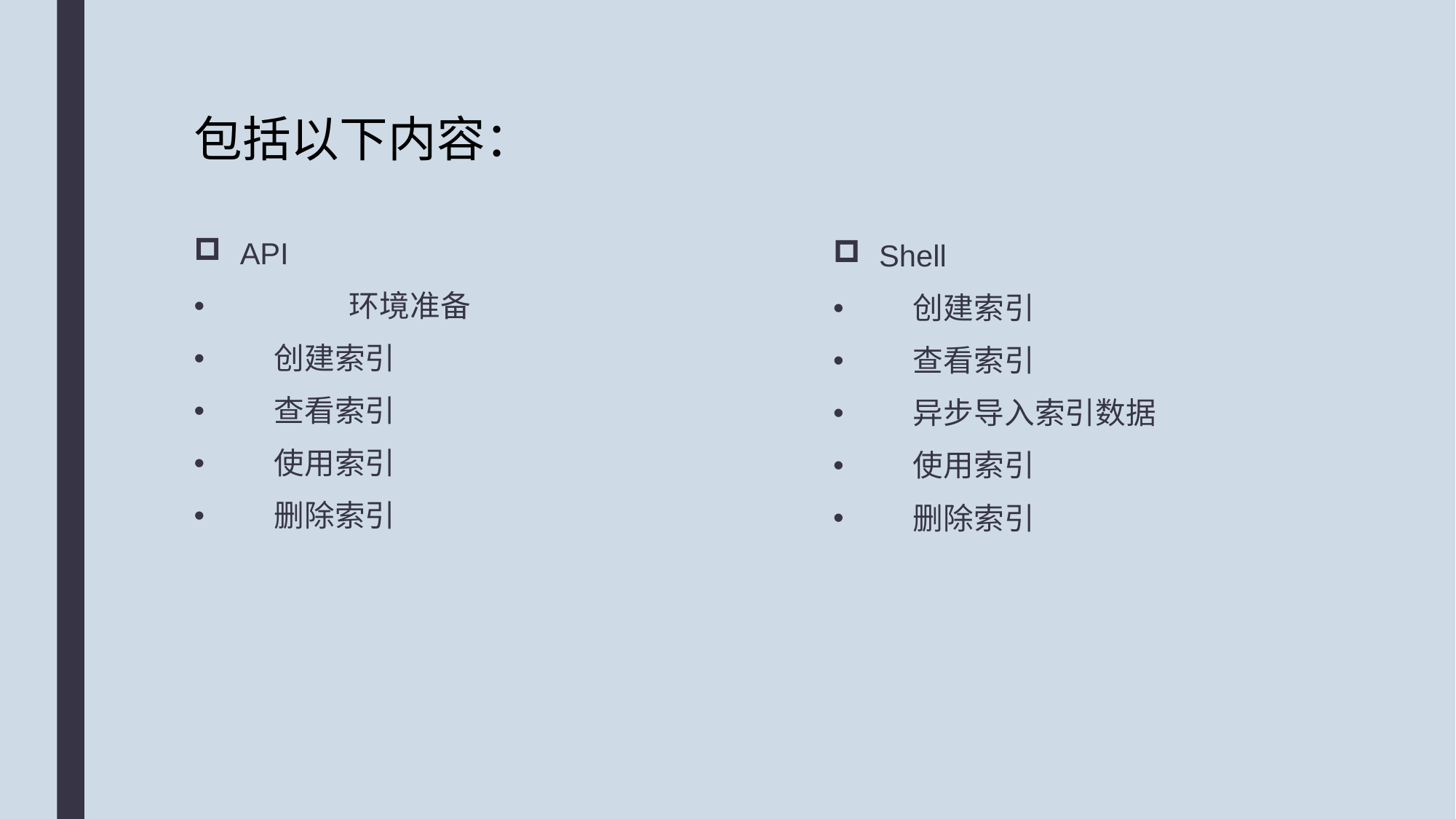

包括以下内容：
API
	环境准备
    创建索引
    查看索引
    使用索引
    删除索引
Shell
    创建索引
    查看索引
    异步导入索引数据
    使用索引
    删除索引